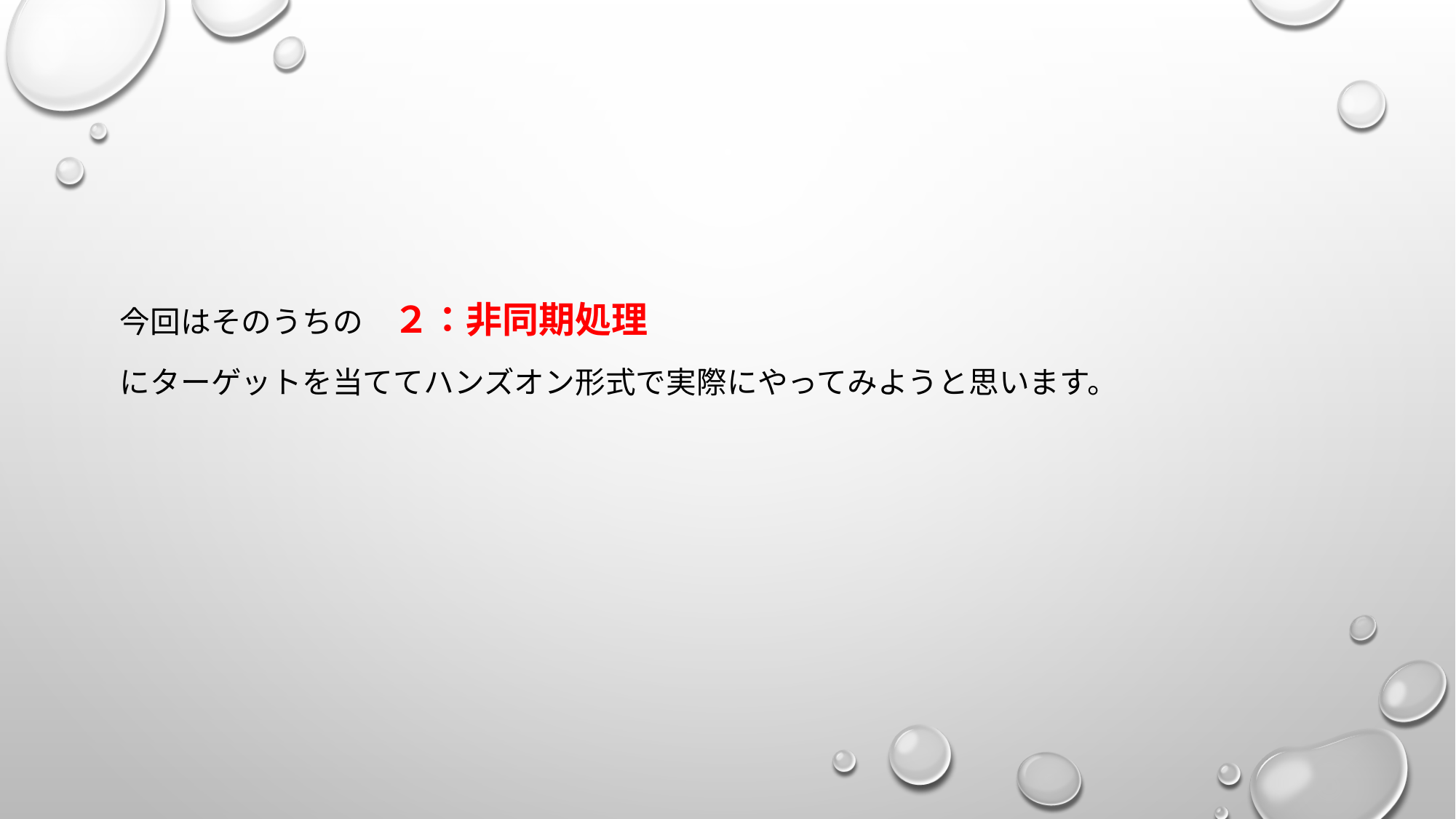

今回はそのうちの　２：非同期処理
にターゲットを当ててハンズオン形式で実際にやってみようと思います。